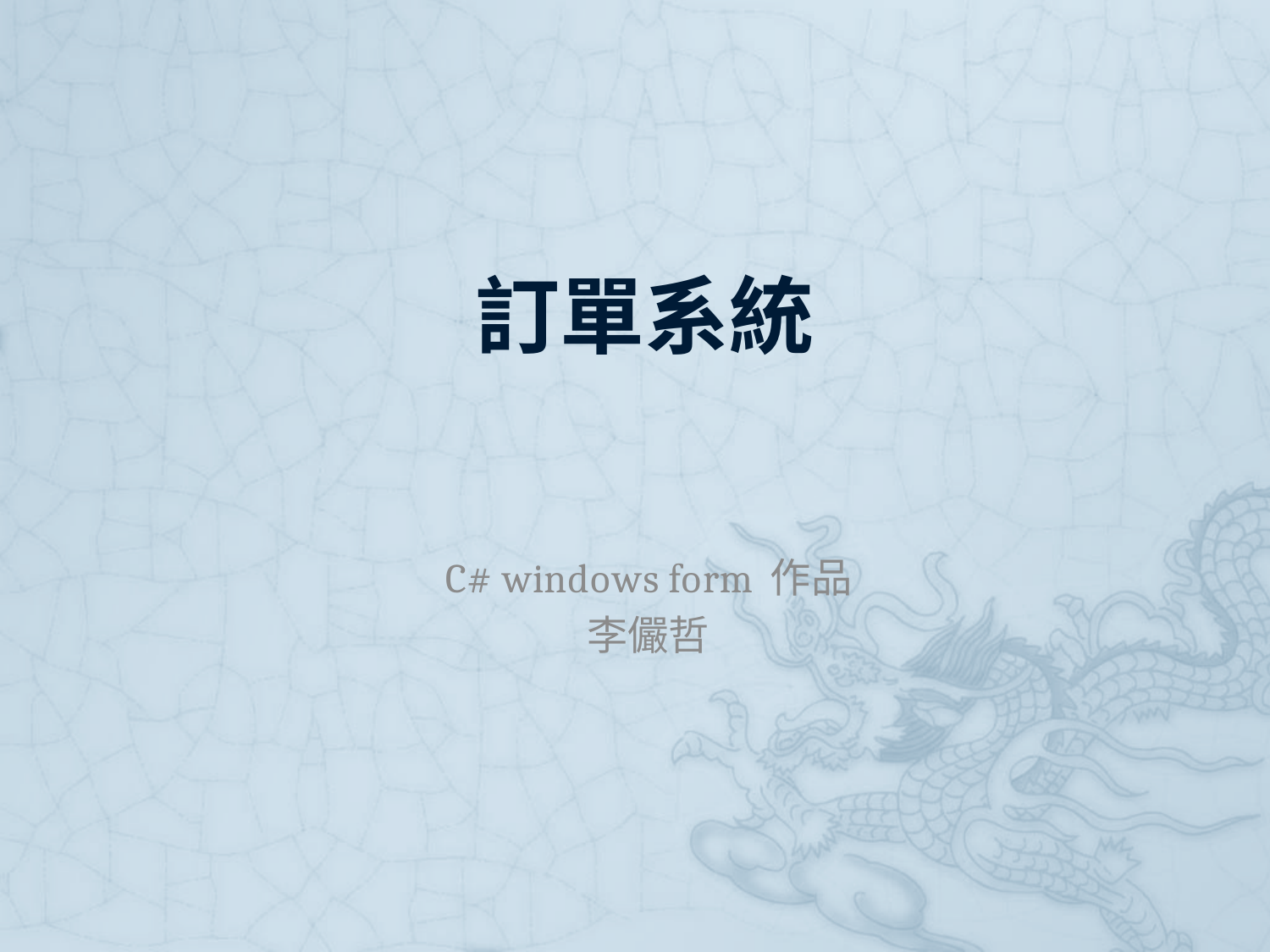

# 訂單系統
C# windows form 作品
李儼哲